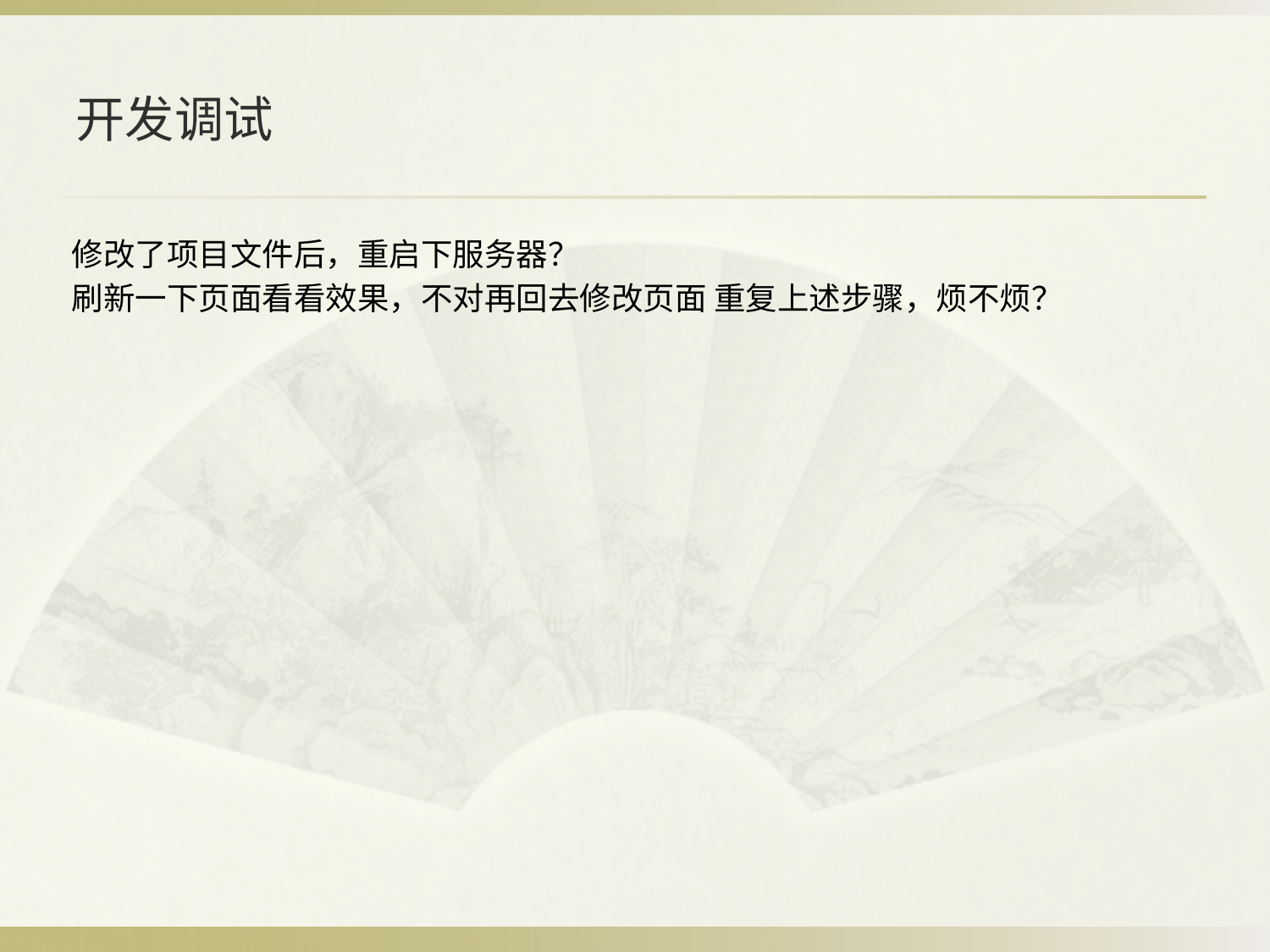

# 开发调试
修改了项目文件后，重启下服务器？
刷新一下页面看看效果，不对再回去修改页面 重复上述步骤，烦不烦？